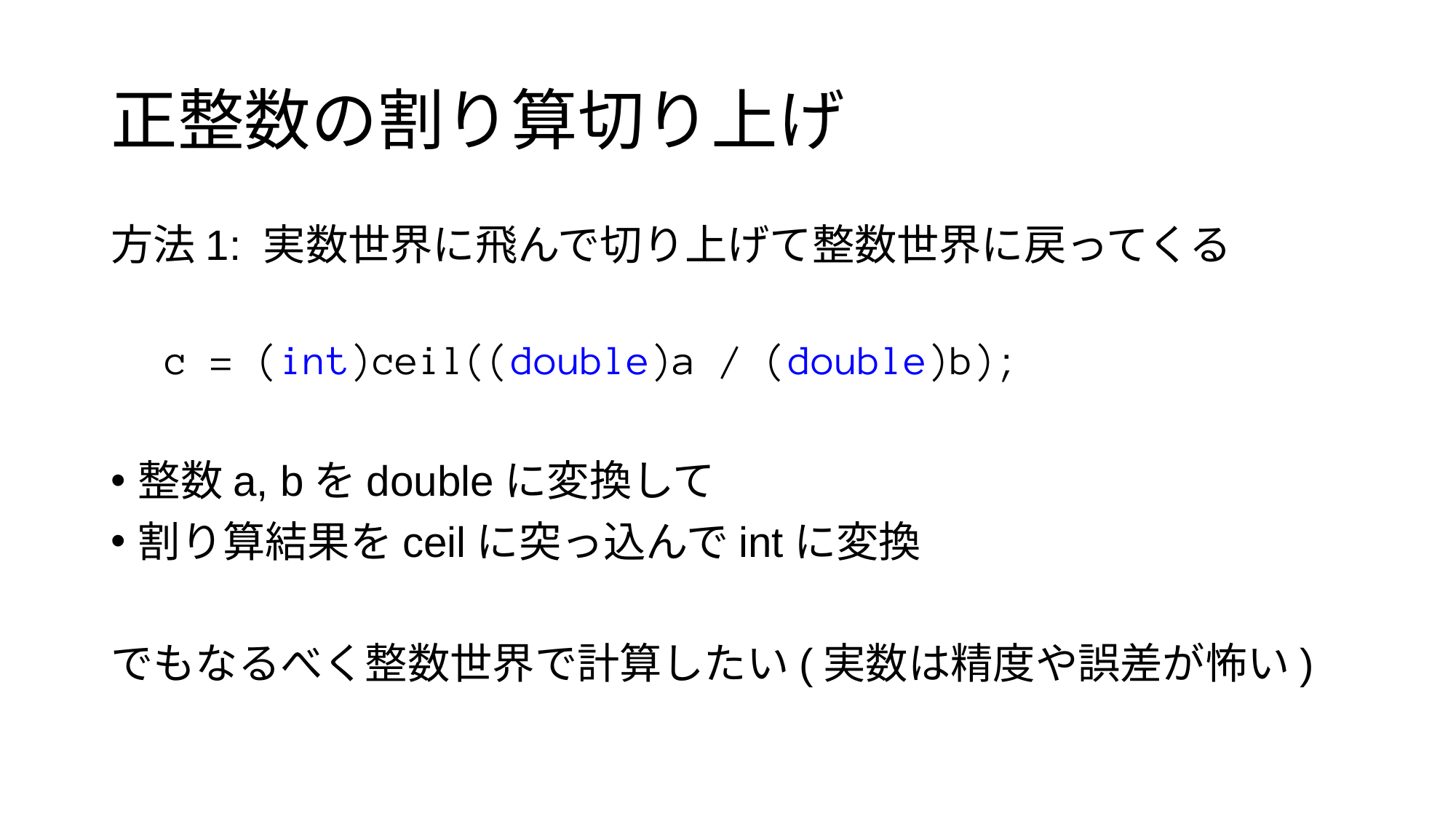

# 正整数の割り算切り上げ
方法1: 実数世界に飛んで切り上げて整数世界に戻ってくる

c = (int)ceil((double)a / (double)b);

整数a, bをdoubleに変換して
割り算結果をceilに突っ込んでintに変換

でもなるべく整数世界で計算したい(実数は精度や誤差が怖い)